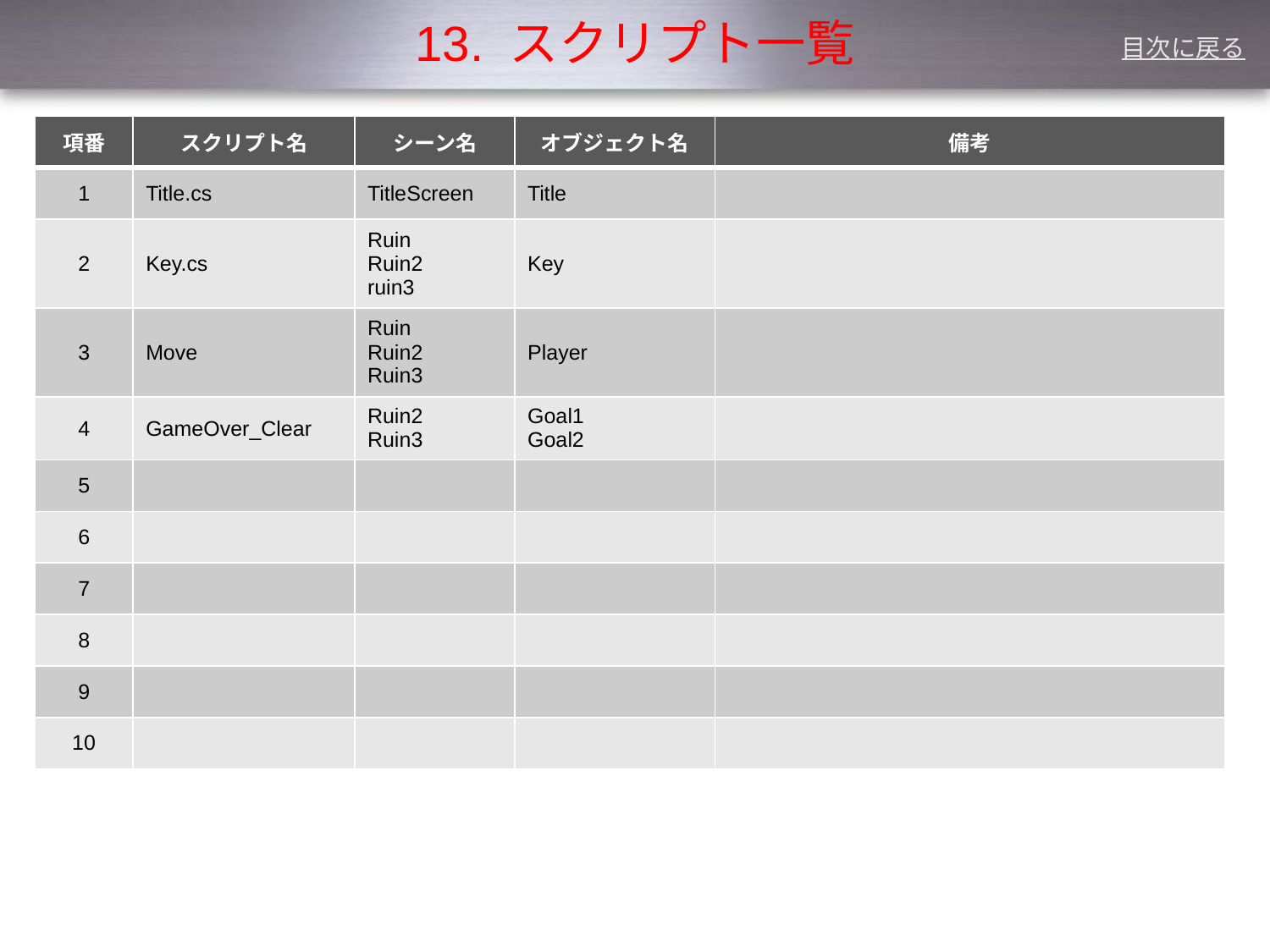

# 13. スクリプト一覧
目次に戻る
| 項番 | スクリプト名 | シーン名 | オブジェクト名 | 備考 |
| --- | --- | --- | --- | --- |
| 1 | Title.cs | TitleScreen | Title |  |
| 2 | Key.cs | Ruin Ruin2 ruin3 | Key |  |
| 3 | Move | Ruin Ruin2 Ruin3 | Player |  |
| 4 | GameOver\_Clear | Ruin2 Ruin3 | Goal1 Goal2 |  |
| 5 |  |  |  |  |
| 6 |  |  |  |  |
| 7 |  |  |  |  |
| 8 |  |  |  |  |
| 9 |  |  |  |  |
| 10 |  |  |  |  |